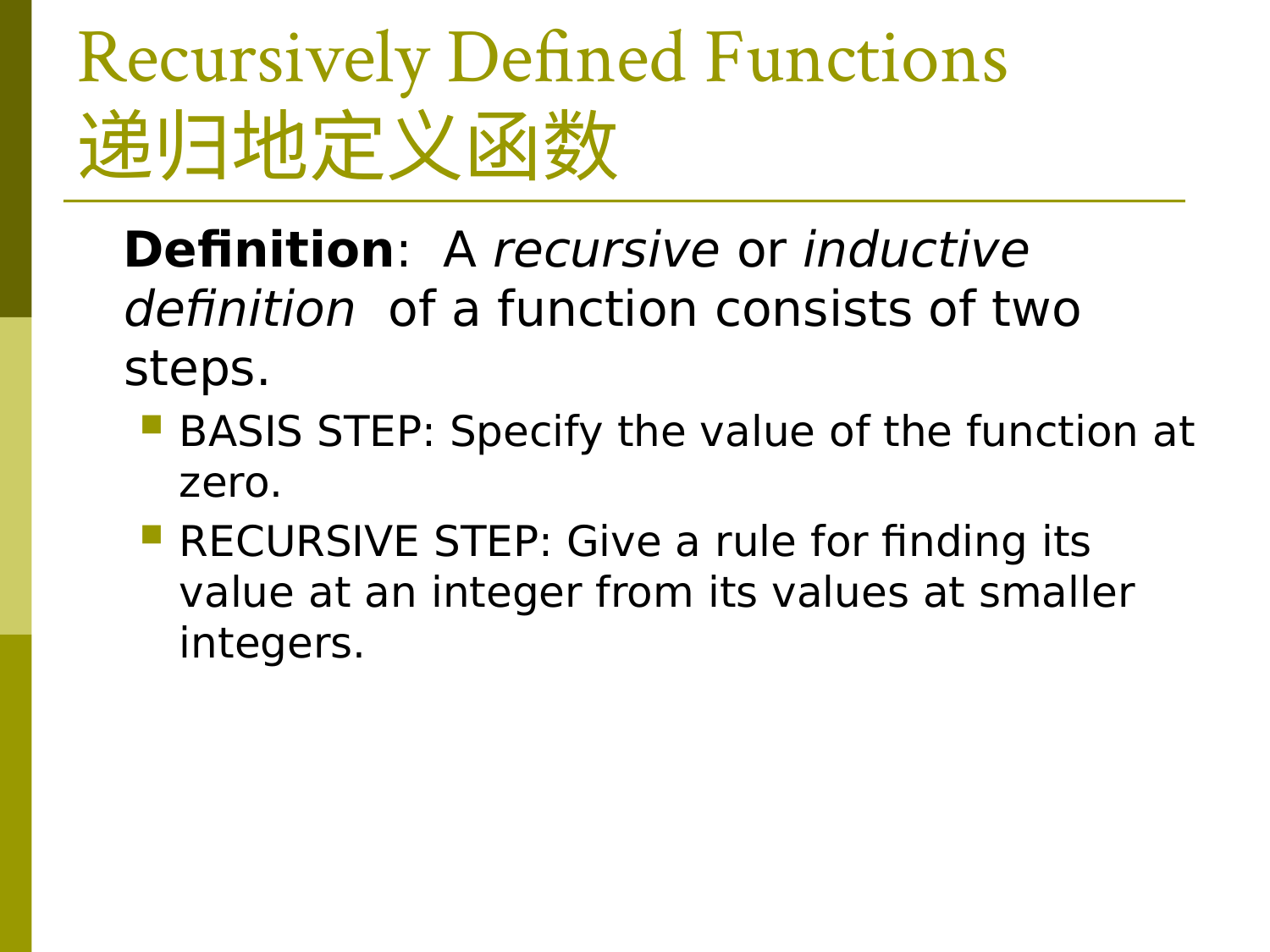

# Recursively Defined Functions 递归地定义函数
   Definition:  A recursive or inductive definition  of a function consists of two steps.
BASIS STEP: Specify the value of the function at zero.
RECURSIVE STEP: Give a rule for finding its value at an integer from its values at smaller integers.